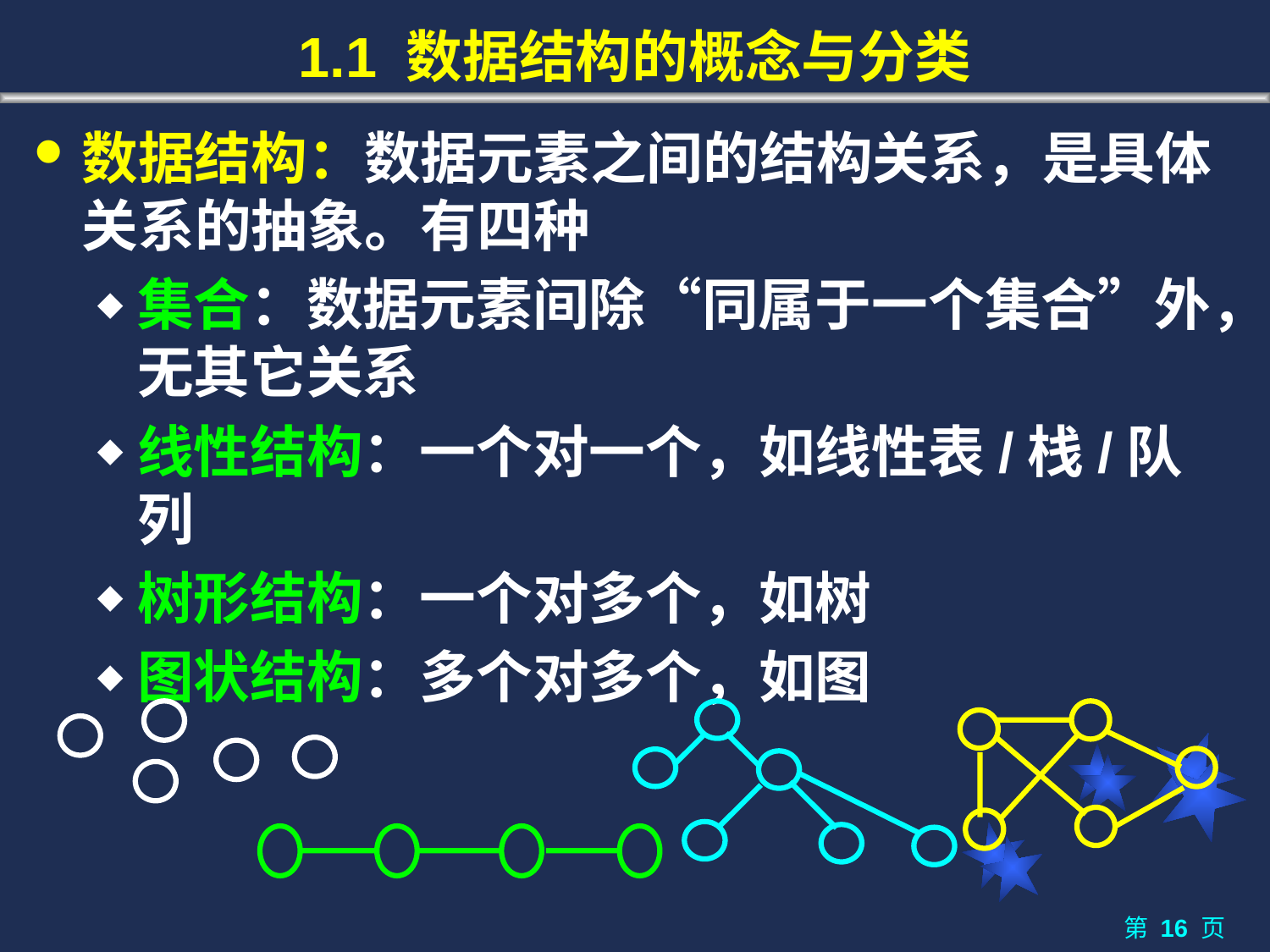

# 1.1 数据结构的概念与分类
数据结构：数据元素之间的结构关系，是具体关系的抽象。有四种
集合：数据元素间除“同属于一个集合”外，无其它关系
线性结构：一个对一个，如线性表/栈/队列
树形结构：一个对多个，如树
图状结构：多个对多个，如图

第 16 页